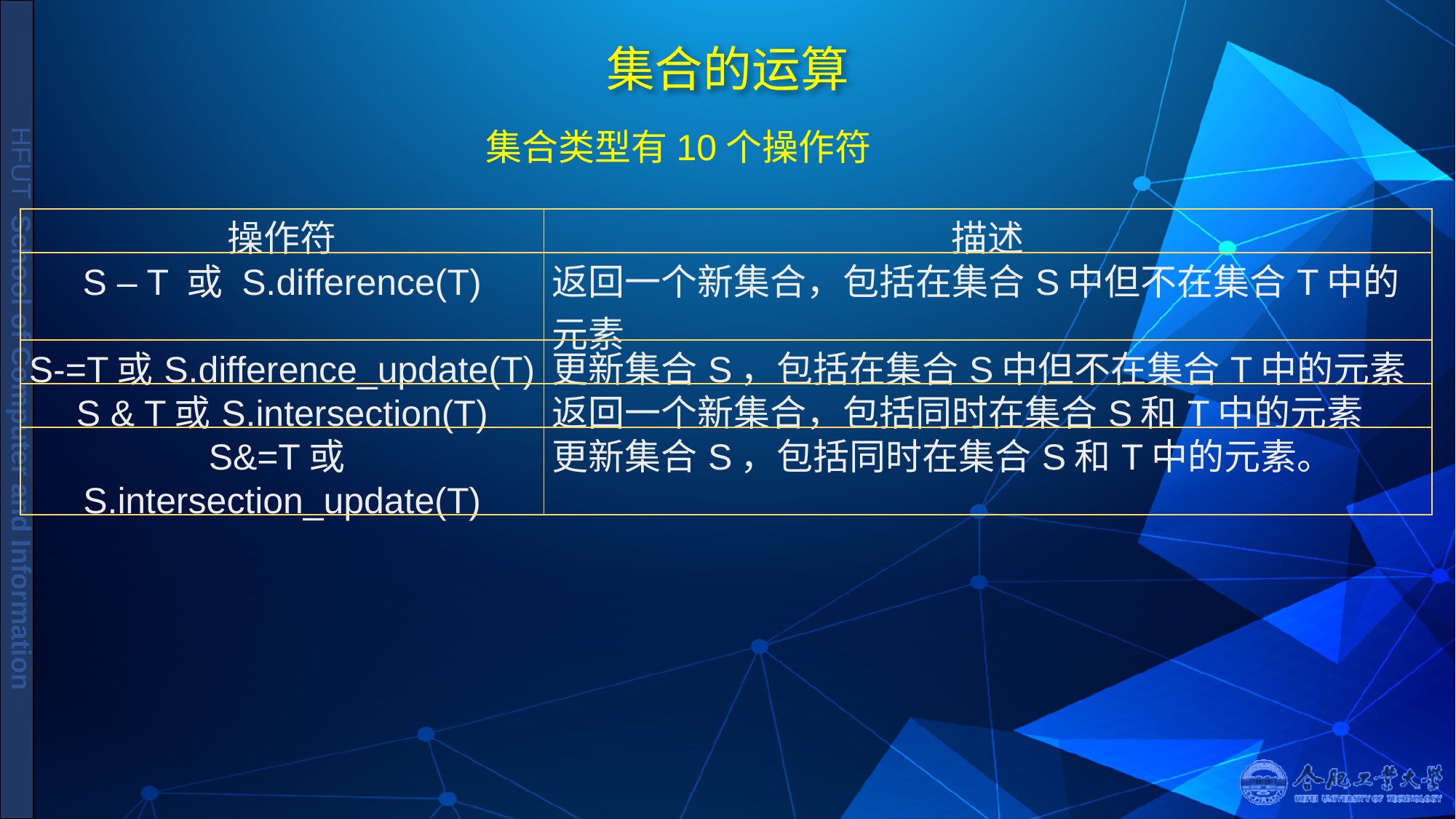

# 集合的运算
集合类型有10个操作符
| 操作符 | 描述 |
| --- | --- |
| S – T 或 S.difference(T) | 返回一个新集合，包括在集合S中但不在集合T中的元素 |
| S-=T或S.difference\_update(T) | 更新集合S，包括在集合S中但不在集合T中的元素 |
| S & T或S.intersection(T) | 返回一个新集合，包括同时在集合S和T中的元素 |
| S&=T或S.intersection\_update(T) | 更新集合S，包括同时在集合S和T中的元素。 |